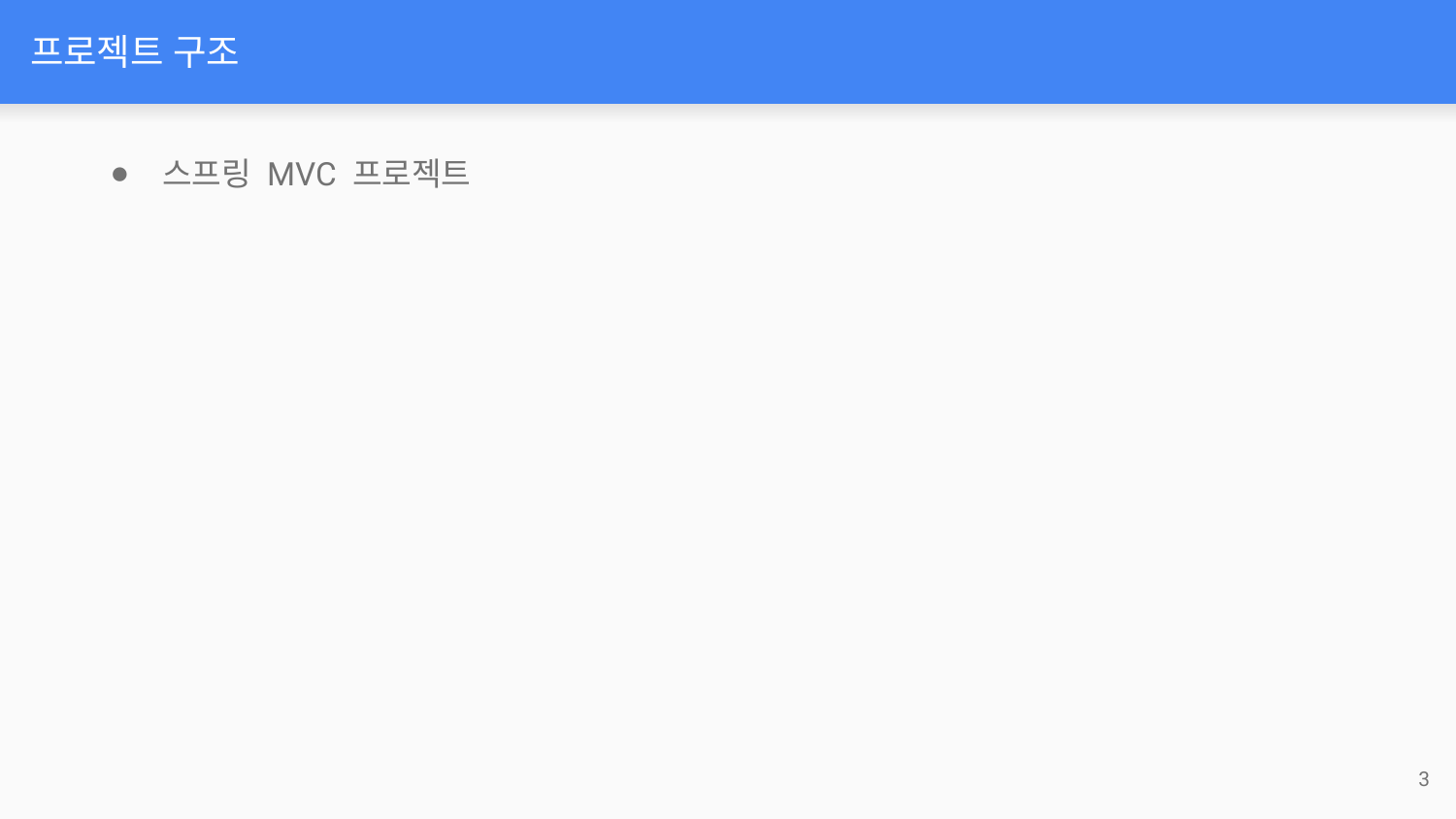

# 프로젝트 구조
스프링 MVC 프로젝트
3